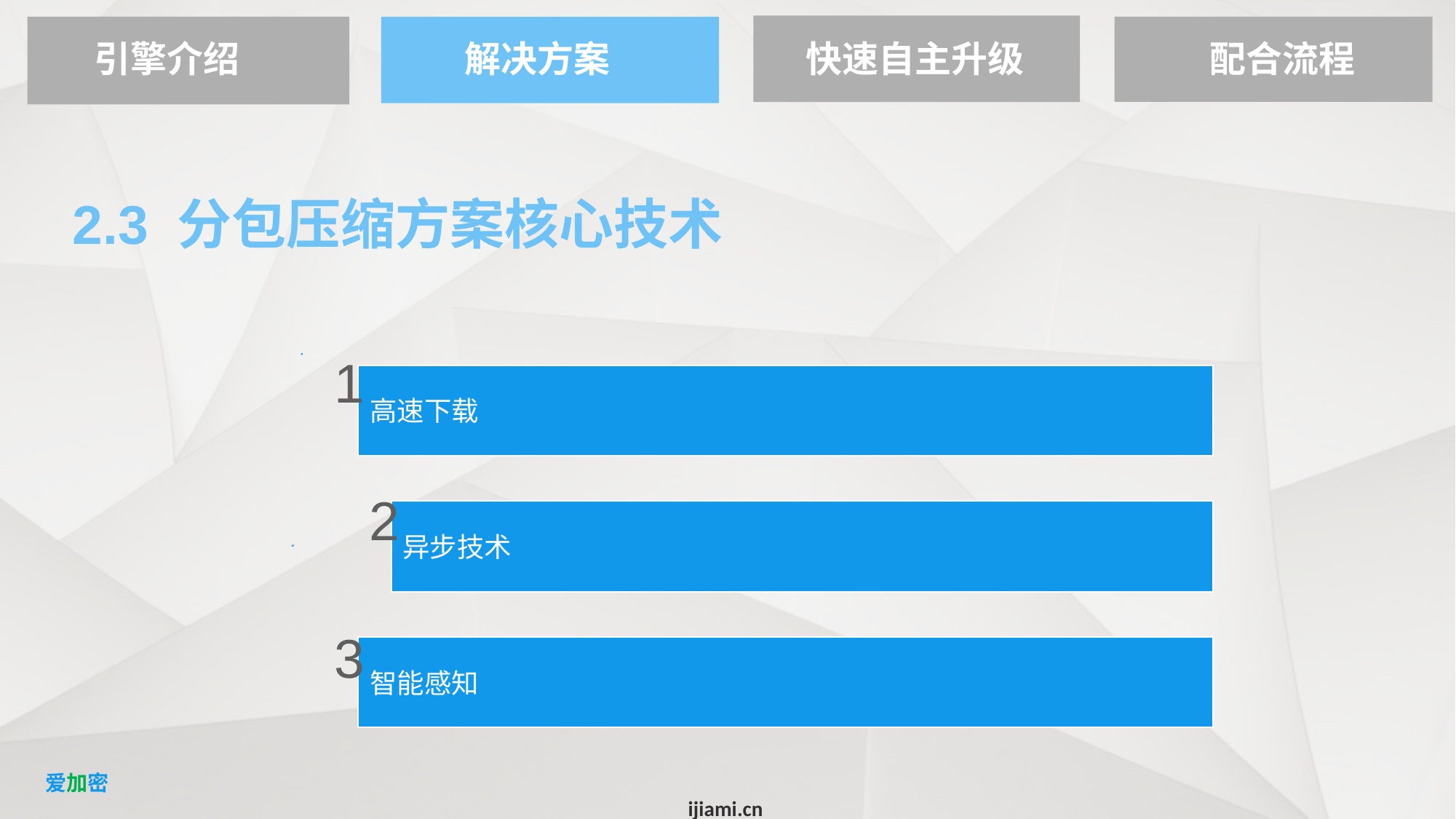

引擎介绍
解决方案
快速自主升级
配合流程
2.3 分包压缩方案核心技术
高速下载
异步技术
智能感知
1
2
3
 爱加密                                                                                                                                                                                                                                                                           ijiami.cn